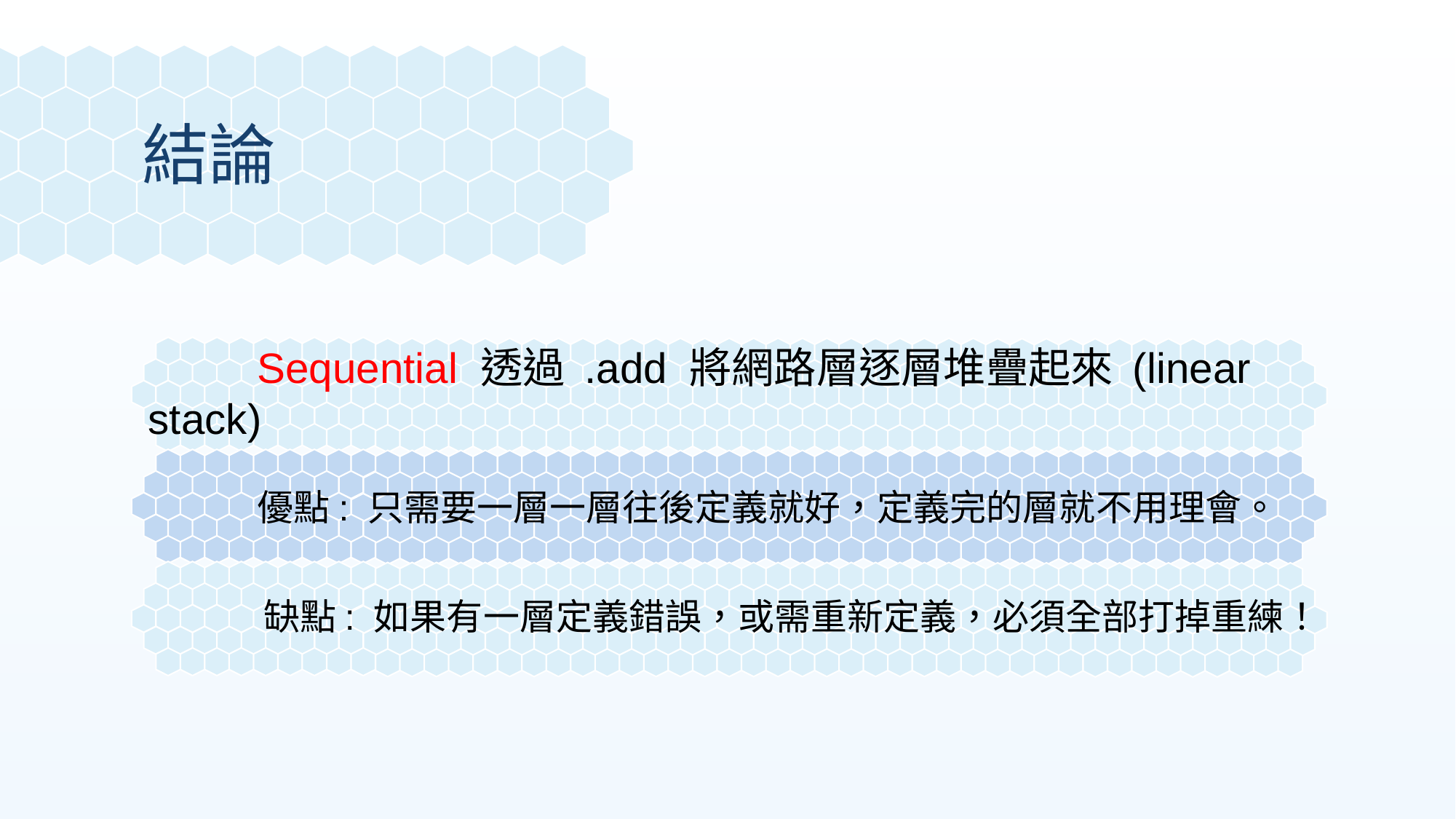

結論

	Sequential 透過 .add 將網路層逐層堆疊起來 (linear stack)

	優點: 只需要一層一層往後定義就好，定義完的層就不用理會。

	缺點: 如果有一層定義錯誤，或需重新定義，必須全部打掉重練！